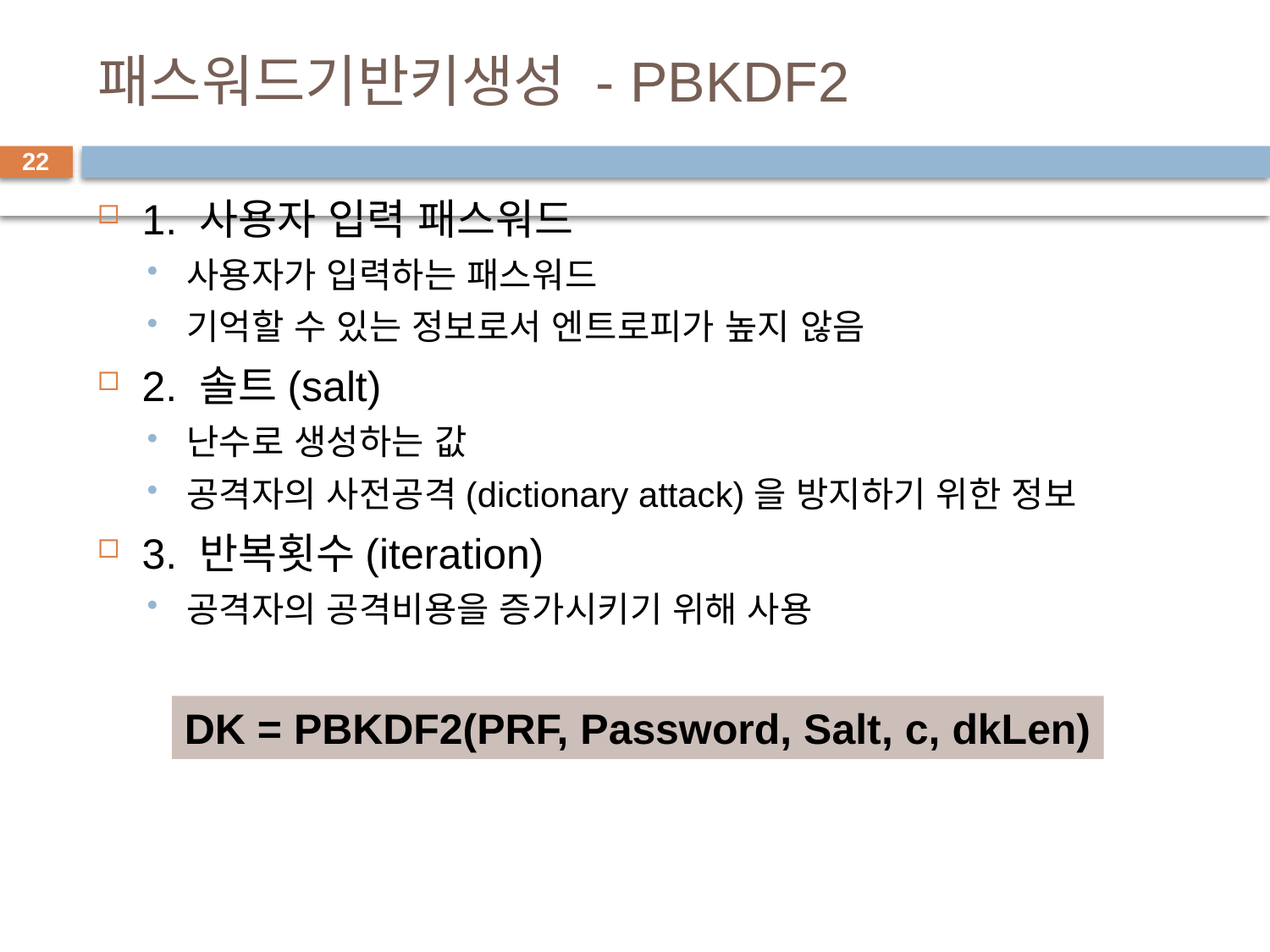

# 패스워드기반키생성 - PBKDF2
22
1. 사용자 입력 패스워드
사용자가 입력하는 패스워드
기억할 수 있는 정보로서 엔트로피가 높지 않음
2. 솔트(salt)
난수로 생성하는 값
공격자의 사전공격(dictionary attack)을 방지하기 위한 정보
3. 반복횟수(iteration)
공격자의 공격비용을 증가시키기 위해 사용
DK = PBKDF2(PRF, Password, Salt, c, dkLen)